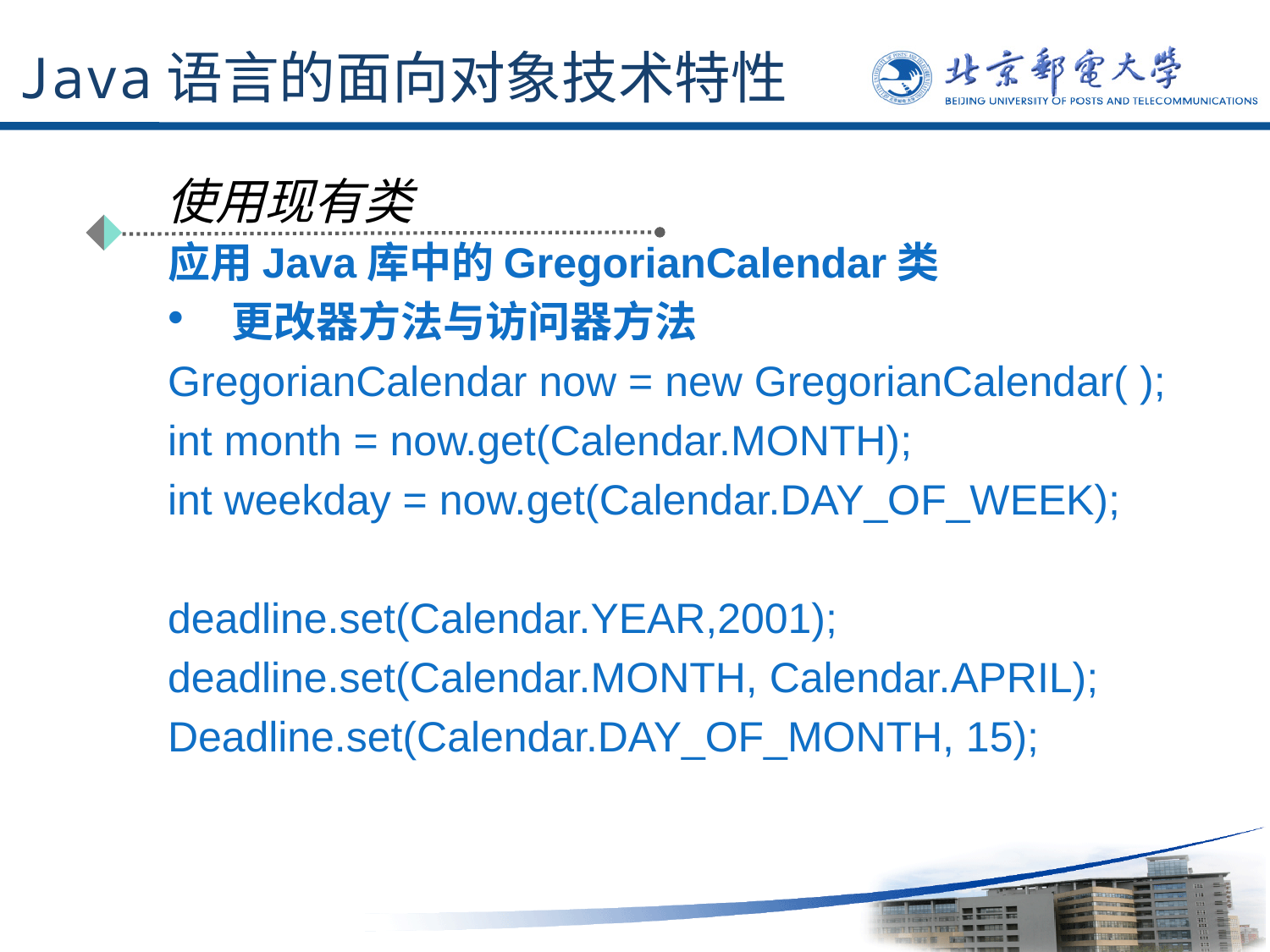

# Java语言的面向对象技术特性

使用现有类

应用Java库中的GregorianCalendar类
更改器方法与访问器方法
GregorianCalendar now = new GregorianCalendar( );
int month = now.get(Calendar.MONTH);
int weekday = now.get(Calendar.DAY_OF_WEEK);

deadline.set(Calendar.YEAR,2001);
deadline.set(Calendar.MONTH, Calendar.APRIL);
Deadline.set(Calendar.DAY_OF_MONTH, 15);